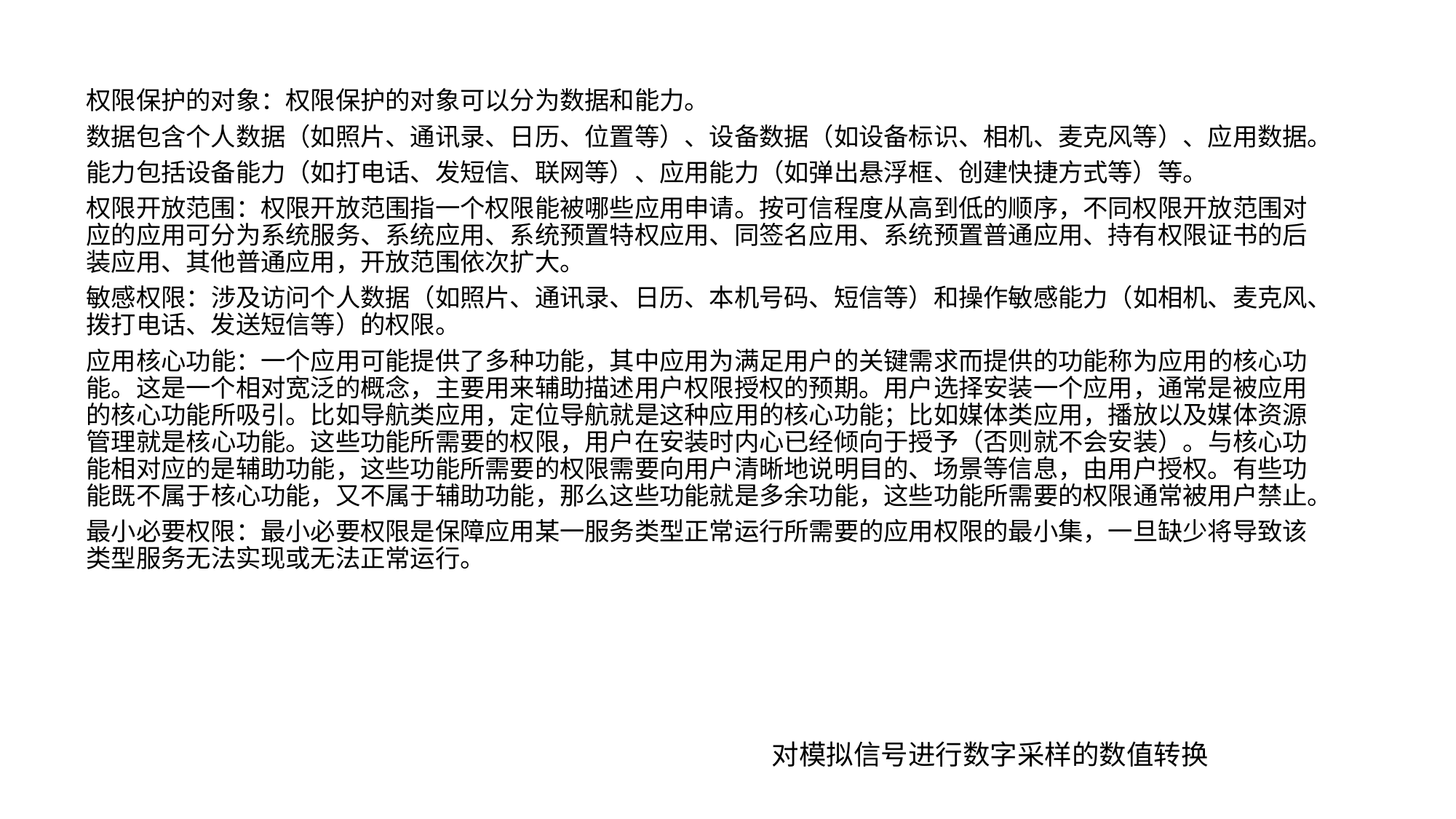

权限保护的对象：权限保护的对象可以分为数据和能力。
数据包含个人数据（如照片、通讯录、日历、位置等）、设备数据（如设备标识、相机、麦克风等）、应用数据。
能力包括设备能力（如打电话、发短信、联网等）、应用能力（如弹出悬浮框、创建快捷方式等）等。
权限开放范围：权限开放范围指一个权限能被哪些应用申请。按可信程度从高到低的顺序，不同权限开放范围对应的应用可分为系统服务、系统应用、系统预置特权应用、同签名应用、系统预置普通应用、持有权限证书的后装应用、其他普通应用，开放范围依次扩大。
敏感权限：涉及访问个人数据（如照片、通讯录、日历、本机号码、短信等）和操作敏感能力（如相机、麦克风、拨打电话、发送短信等）的权限。
应用核心功能：一个应用可能提供了多种功能，其中应用为满足用户的关键需求而提供的功能称为应用的核心功能。这是一个相对宽泛的概念，主要用来辅助描述用户权限授权的预期。用户选择安装一个应用，通常是被应用的核心功能所吸引。比如导航类应用，定位导航就是这种应用的核心功能；比如媒体类应用，播放以及媒体资源管理就是核心功能。这些功能所需要的权限，用户在安装时内心已经倾向于授予（否则就不会安装）。与核心功能相对应的是辅助功能，这些功能所需要的权限需要向用户清晰地说明目的、场景等信息，由用户授权。有些功能既不属于核心功能，又不属于辅助功能，那么这些功能就是多余功能，这些功能所需要的权限通常被用户禁止。
最小必要权限：最小必要权限是保障应用某一服务类型正常运行所需要的应用权限的最小集，一旦缺少将导致该类型服务无法实现或无法正常运行。
对模拟信号进行数字采样的数值转换